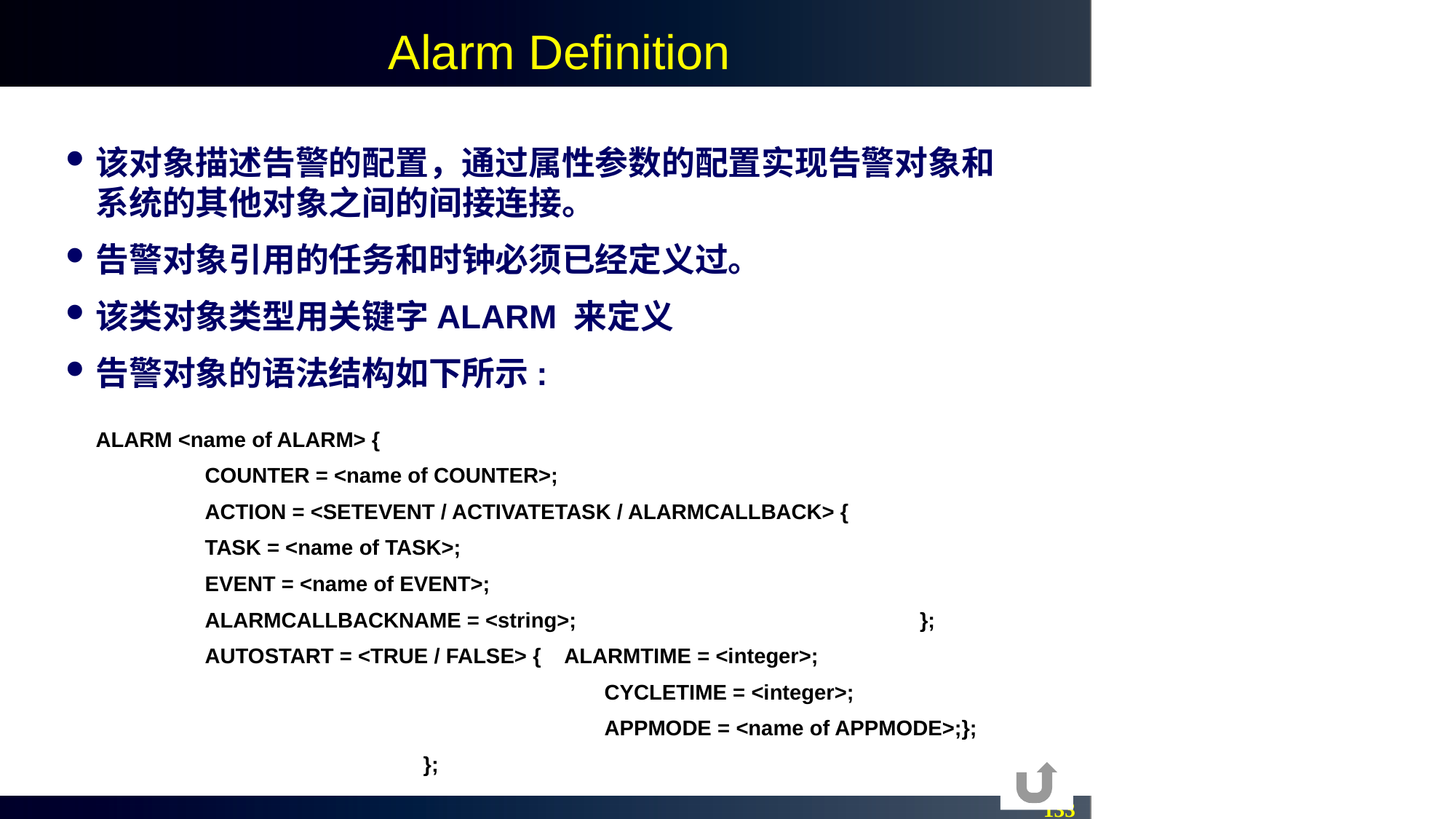

Alarm Definition
该对象描述告警的配置，通过属性参数的配置实现告警对象和系统的其他对象之间的间接连接。
告警对象引用的任务和时钟必须已经定义过。
该类对象类型用关键字ALARM 来定义
告警对象的语法结构如下所示:

	ALARM <name of ALARM> {
		COUNTER = <name of COUNTER>;
		ACTION = <SETEVENT / ACTIVATETASK / ALARMCALLBACK> {
		TASK = <name of TASK>;
		EVENT = <name of EVENT>;
		ALARMCALLBACKNAME = <string>;			          };
		AUTOSTART = <TRUE / FALSE> {    ALARMTIME = <integer>;
					            CYCLETIME = <integer>;
					            APPMODE = <name of APPMODE>;};
				};